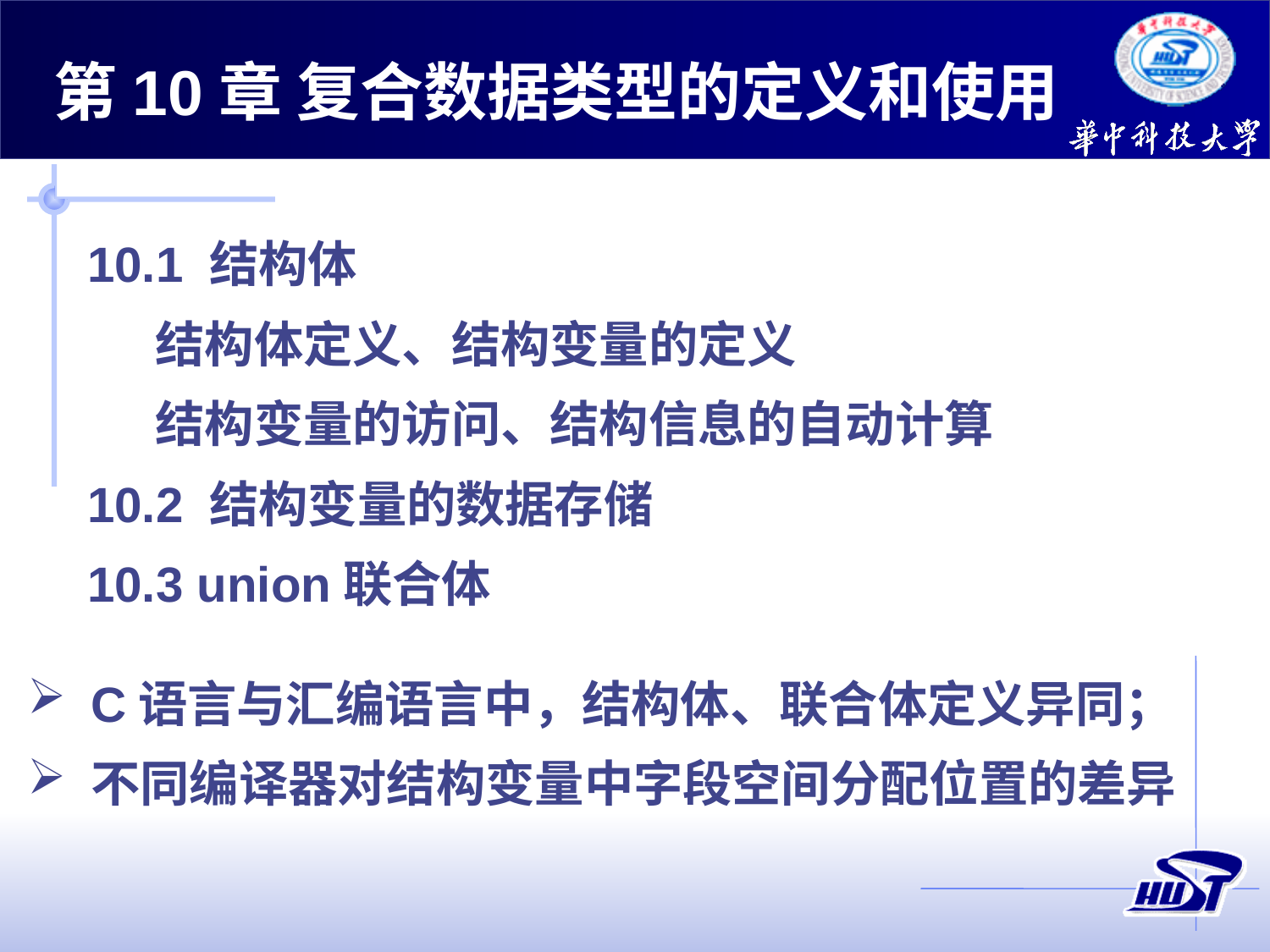

第10章 复合数据类型的定义和使用
10.1 结构体
     结构体定义、结构变量的定义
     结构变量的访问、结构信息的自动计算
10.2 结构变量的数据存储
10.3 union联合体
C语言与汇编语言中，结构体、联合体定义异同；
不同编译器对结构变量中字段空间分配位置的差异